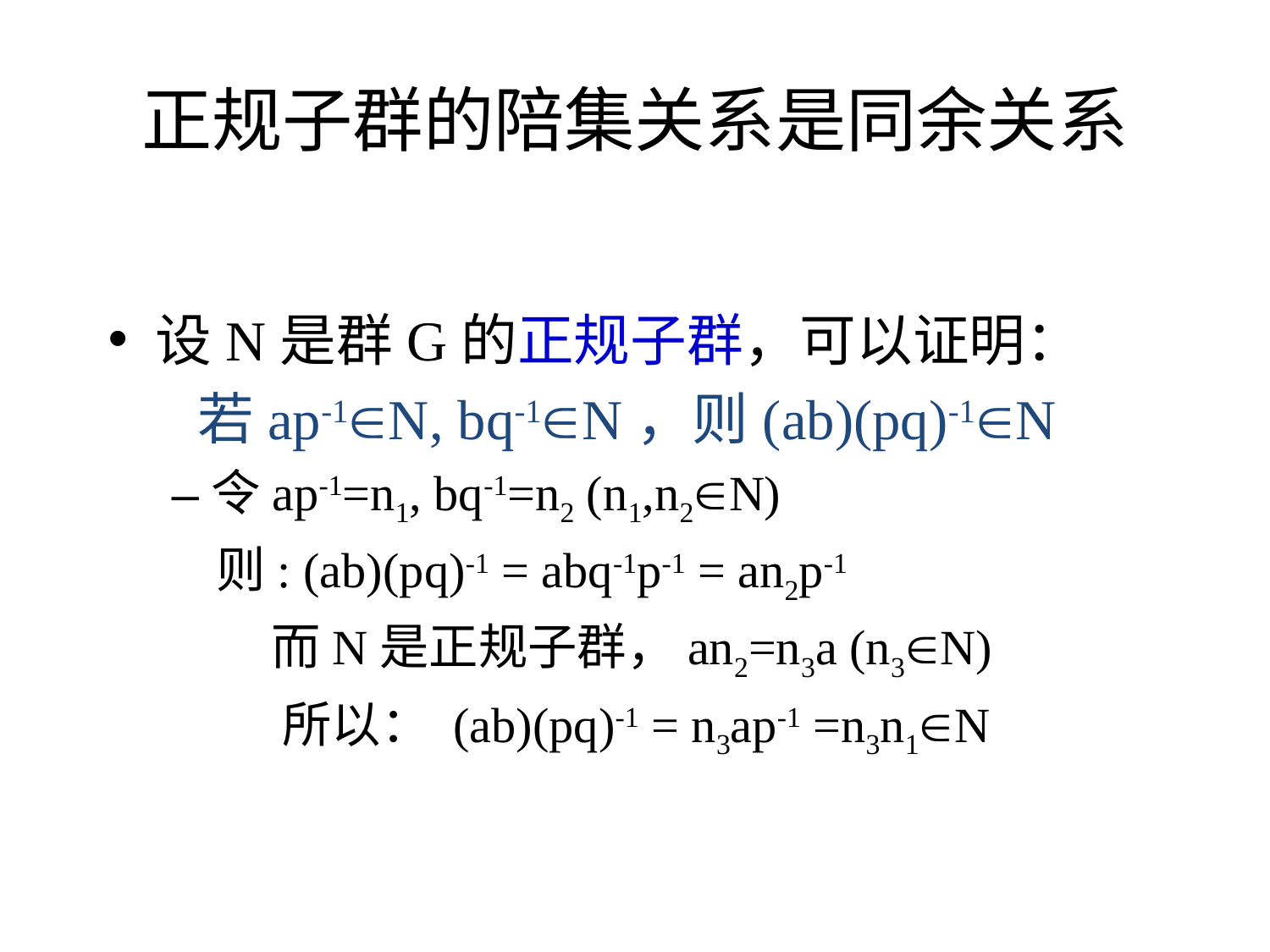

# 正规子群的陪集关系是同余关系
设N是群G的正规子群，可以证明：
      若ap-1∈N, bq-1∈N，则(ab)(pq)-1∈N
令ap-1=n1, bq-1=n2 (n1,n2∈N)
   则: (ab)(pq)-1 = abq-1p-1 = an2p-1
        而N是正规子群，an2=n3a (n3∈N)
         所以： (ab)(pq)-1 = n3ap-1 =n3n1∈N